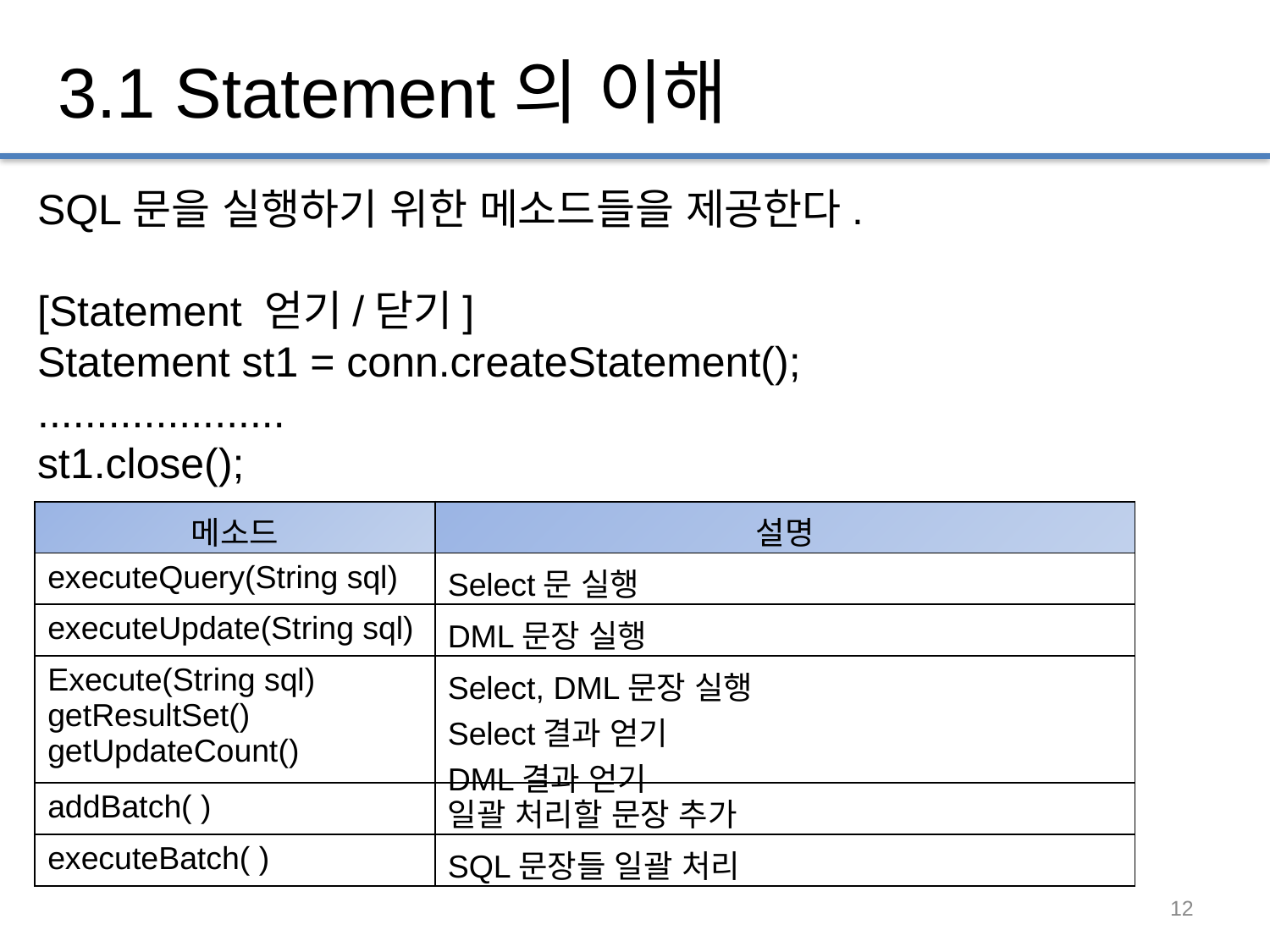

# 3.1 Statement의 이해
SQL문을 실행하기 위한 메소드들을 제공한다.

[Statement 얻기/닫기]
Statement st1 = conn.createStatement();
.....................
st1.close();
| 메소드 | 설명 |
| --- | --- |
| executeQuery(String sql) | Select문 실행 |
| executeUpdate(String sql) | DML문장 실행 |
| Execute(String sql) getResultSet() getUpdateCount() | Select, DML문장 실행 Select결과 얻기 DML결과 얻기 |
| addBatch( ) | 일괄 처리할 문장 추가 |
| executeBatch( ) | SQL문장들 일괄 처리 |
12